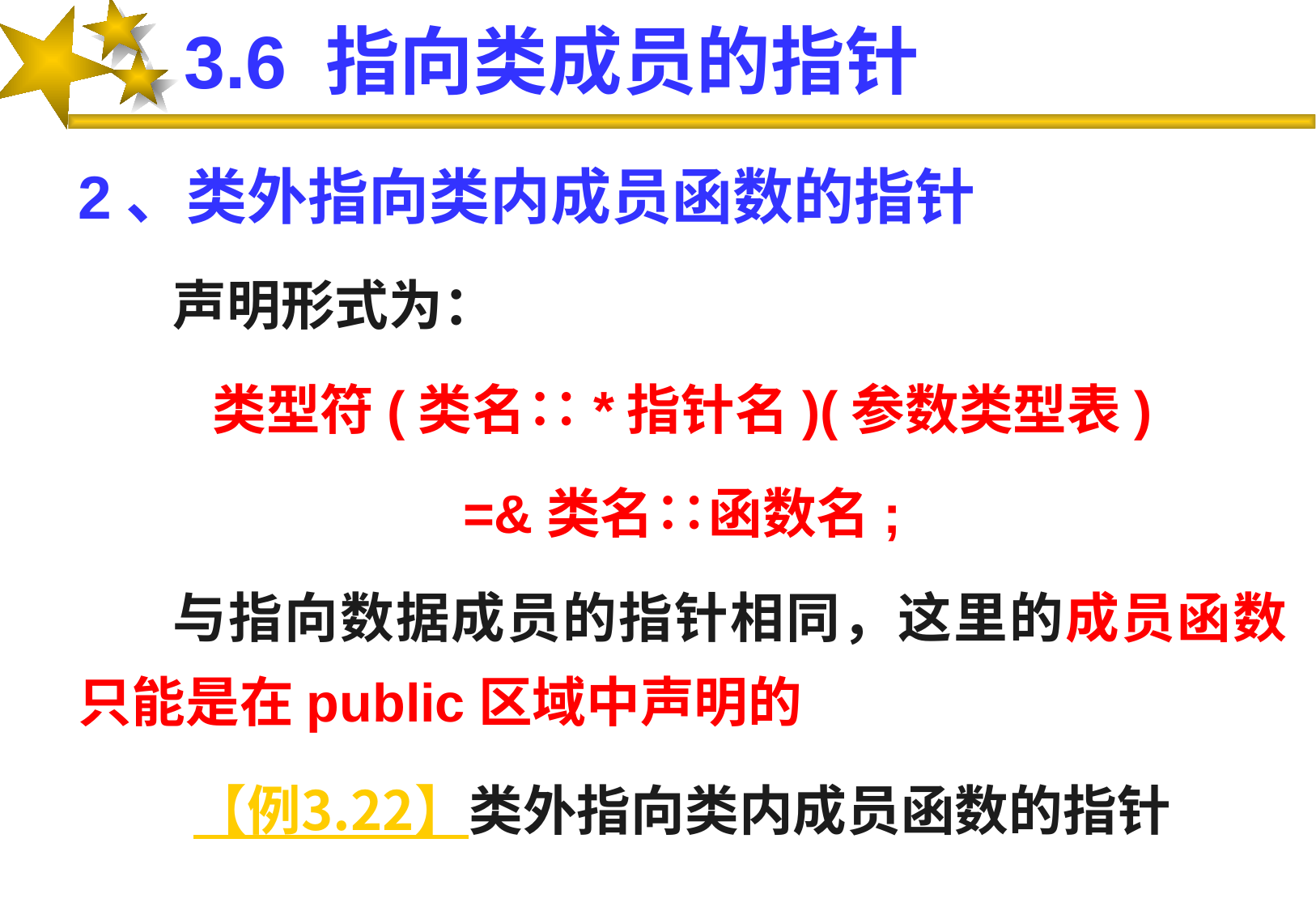

# 3.6 指向类成员的指针
2、类外指向类内成员函数的指针
声明形式为：
类型符(类名∷*指针名)(参数类型表)
=&类名∷函数名;
与指向数据成员的指针相同，这里的成员函数只能是在public区域中声明的
【例3.22】类外指向类内成员函数的指针